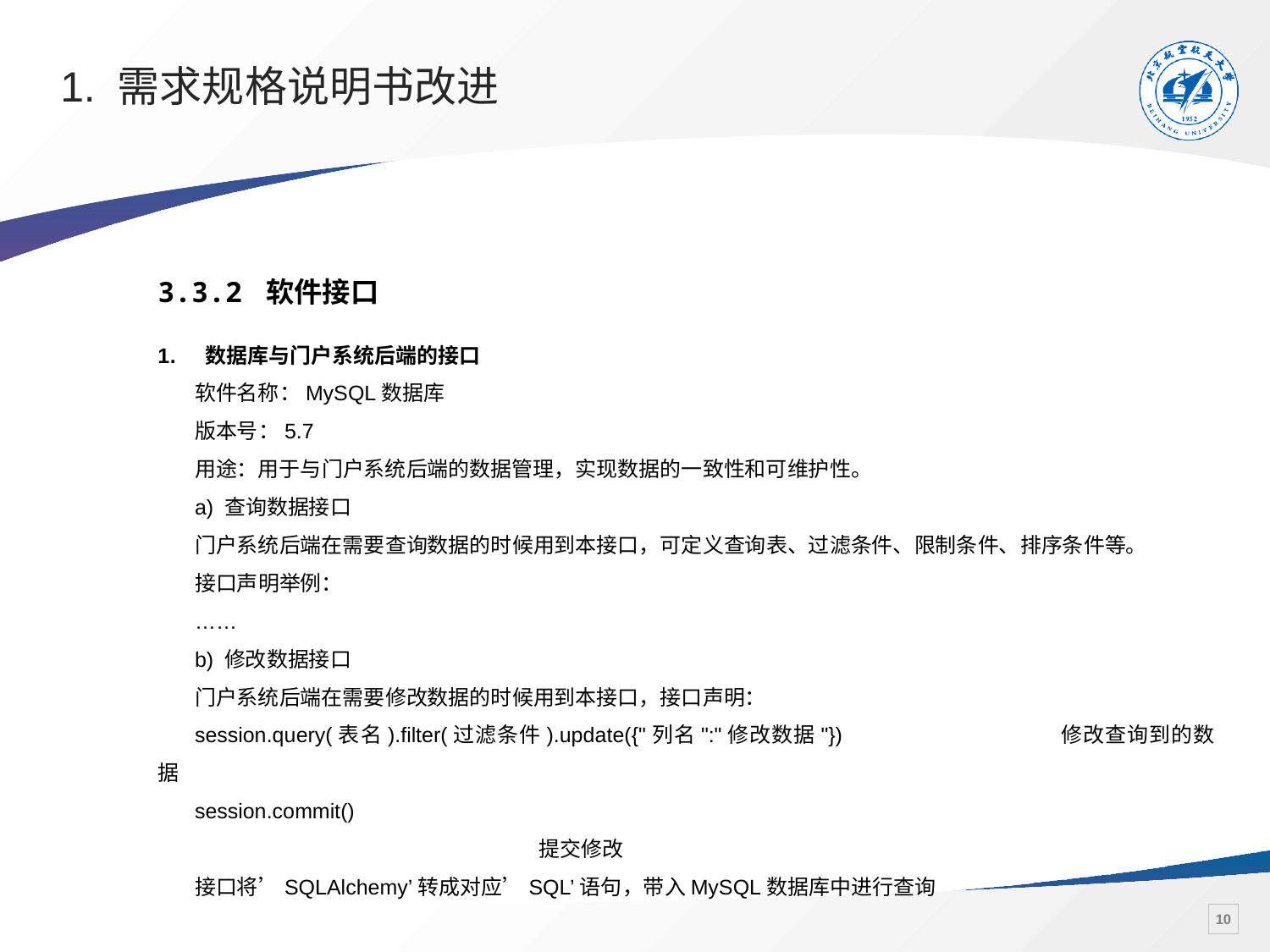

# 1. 需求规格说明书改进
3.3.2 软件接口
数据库与门户系统后端的接口
软件名称：MySQL数据库
版本号：5.7
用途：用于与门户系统后端的数据管理，实现数据的一致性和可维护性。
a) 查询数据接口
门户系统后端在需要查询数据的时候用到本接口，可定义查询表、过滤条件、限制条件、排序条件等。
接口声明举例：
……
b) 修改数据接口
门户系统后端在需要修改数据的时候用到本接口，接口声明：
session.query(表名).filter(过滤条件).update({"列名":"修改数据"})		修改查询到的数据
session.commit() 										提交修改
接口将’SQLAlchemy’转成对应’SQL’语句，带入MySQL数据库中进行查询